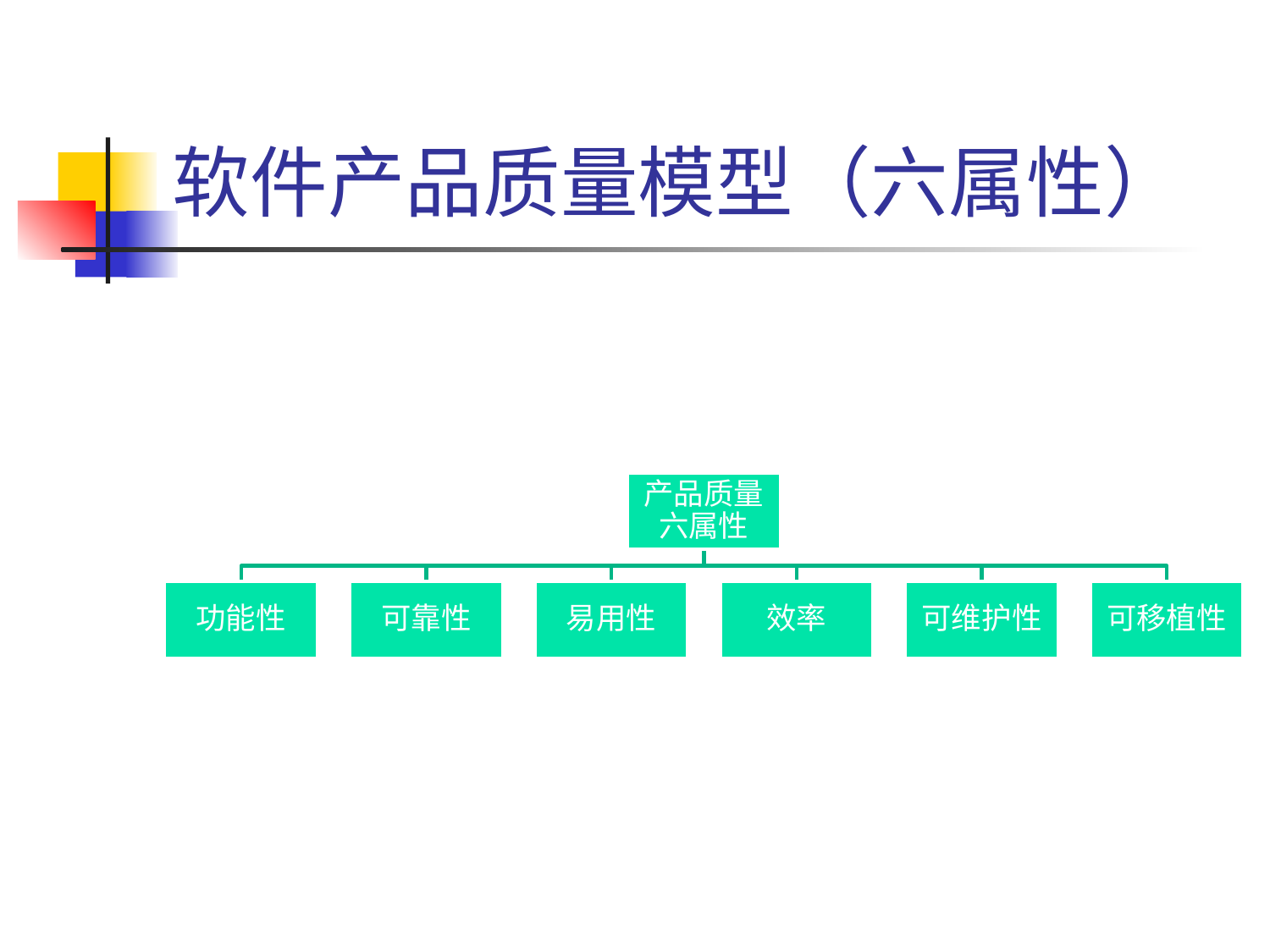

# 软件产品质量模型（六属性）
产品质量六属性
功能性
可靠性
易用性
效率
可维护性
可移植性